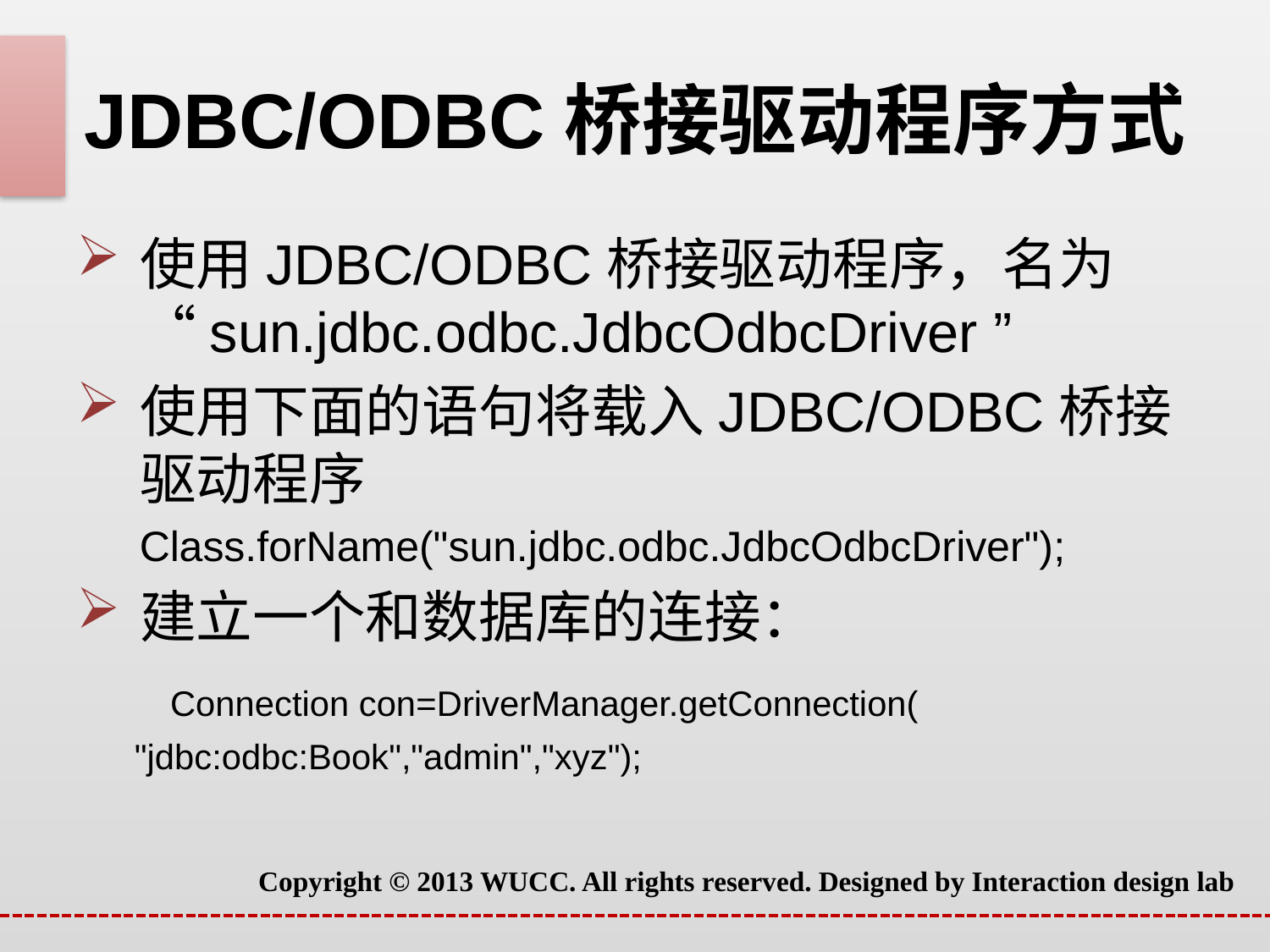

# JDBC/ODBC桥接驱动程序方式
使用JDBC/ODBC桥接驱动程序，名为“sun.jdbc.odbc.JdbcOdbcDriver ”
使用下面的语句将载入JDBC/ODBC桥接驱动程序
  Class.forName("sun.jdbc.odbc.JdbcOdbcDriver");
建立一个和数据库的连接：
      Connection con=DriverManager.getConnection(
      "jdbc:odbc:Book","admin","xyz");